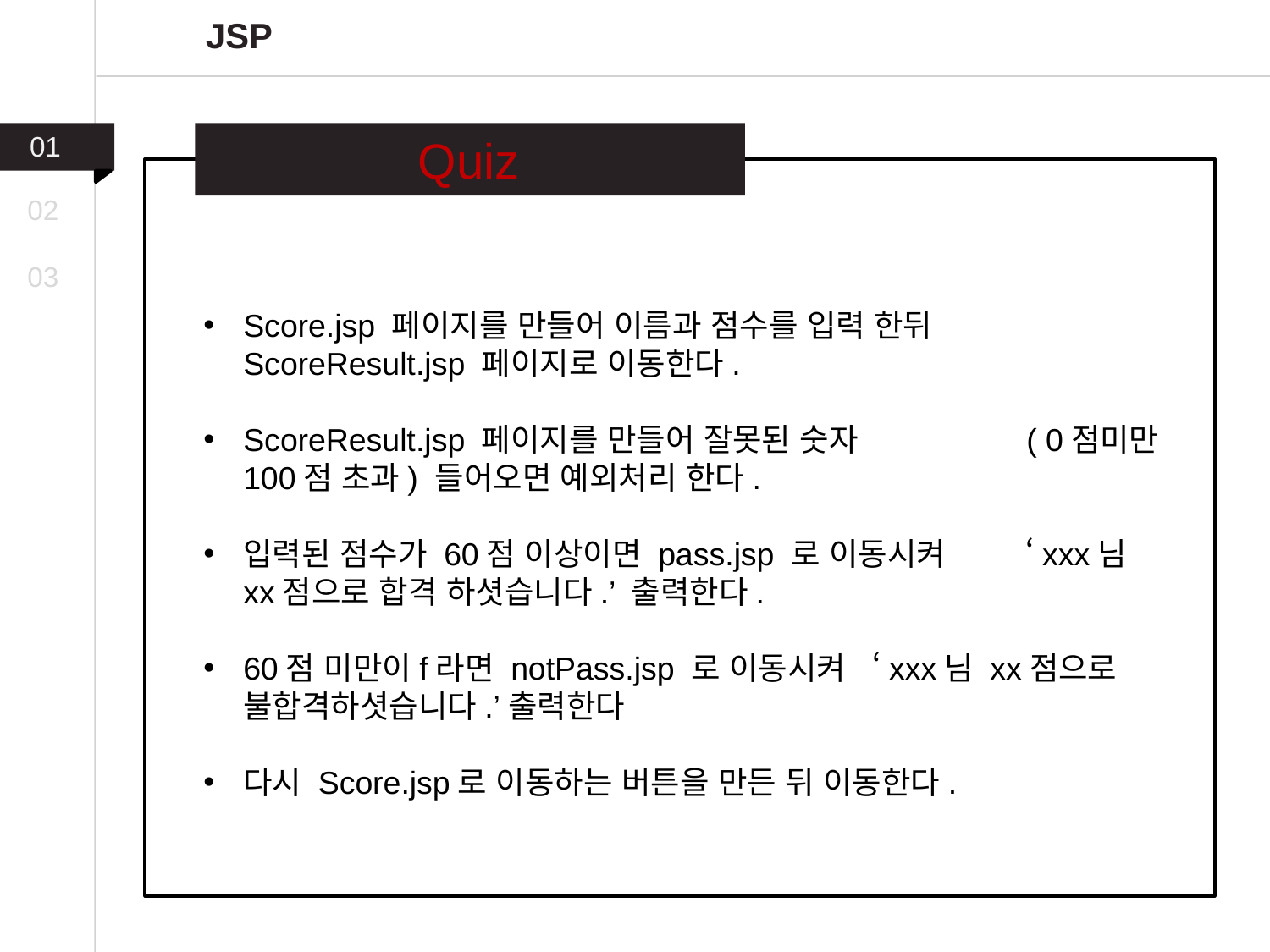

JSP
01

Quiz

02
03
Score.jsp 페이지를 만들어 이름과 점수를 입력 한뒤 ScoreResult.jsp 페이지로 이동한다.

ScoreResult.jsp 페이지를 만들어 잘못된 숫자                  ( 0점미만 100점 초과) 들어오면 예외처리 한다.

입력된 점수가 60점 이상이면 pass.jsp 로 이동시켜         ‘xxx님 xx점으로 합격 하셧습니다.’ 출력한다.

60점 미만이f라면 notPass.jsp 로 이동시켜   ‘xxx님 xx점으로 불합격하셧습니다.’출력한다

다시 Score.jsp로 이동하는 버튼을 만든 뒤 이동한다.